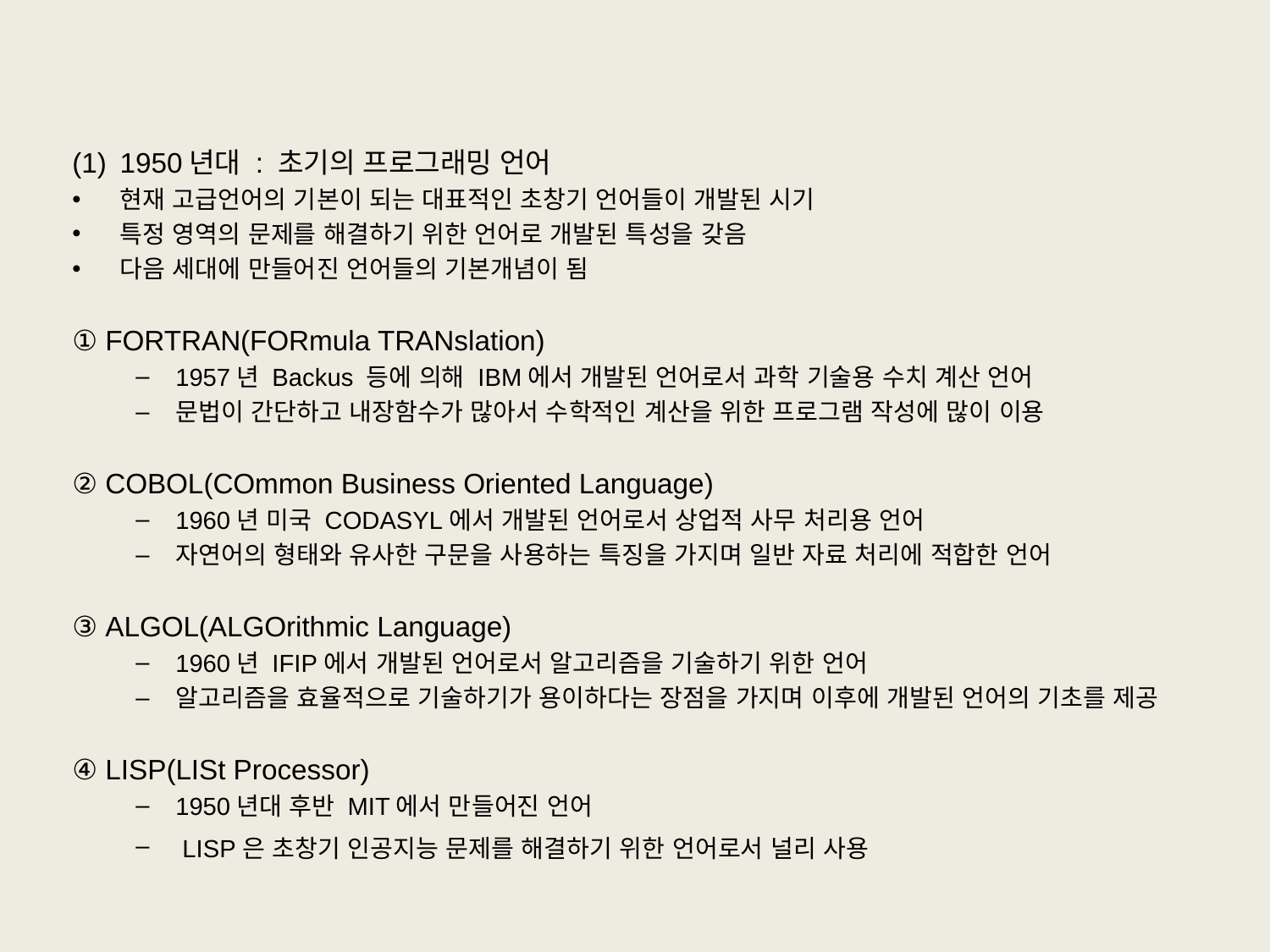

#
1950년대 : 초기의 프로그래밍 언어
현재 고급언어의 기본이 되는 대표적인 초창기 언어들이 개발된 시기
특정 영역의 문제를 해결하기 위한 언어로 개발된 특성을 갖음
다음 세대에 만들어진 언어들의 기본개념이 됨
① FORTRAN(FORmula TRANslation)
1957년 Backus 등에 의해 IBM에서 개발된 언어로서 과학 기술용 수치 계산 언어
문법이 간단하고 내장함수가 많아서 수학적인 계산을 위한 프로그램 작성에 많이 이용
② COBOL(COmmon Business Oriented Language)
1960년 미국 CODASYL에서 개발된 언어로서 상업적 사무 처리용 언어
자연어의 형태와 유사한 구문을 사용하는 특징을 가지며 일반 자료 처리에 적합한 언어
③ ALGOL(ALGOrithmic Language)
1960년 IFIP에서 개발된 언어로서 알고리즘을 기술하기 위한 언어
알고리즘을 효율적으로 기술하기가 용이하다는 장점을 가지며 이후에 개발된 언어의 기초를 제공
④ LISP(LISt Processor)
1950년대 후반 MIT에서 만들어진 언어
 LISP은 초창기 인공지능 문제를 해결하기 위한 언어로서 널리 사용